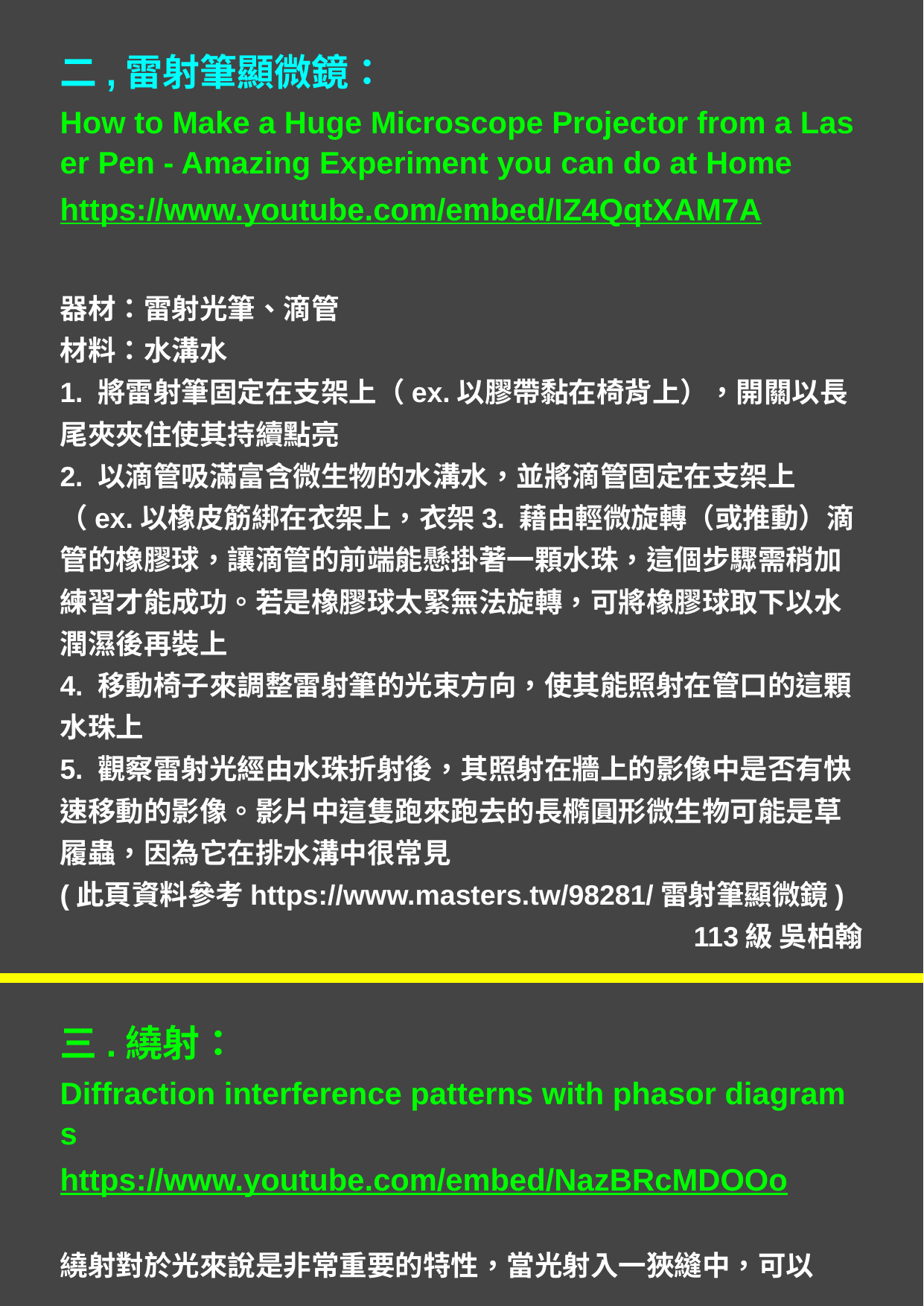

二,雷射筆顯微鏡：
How to Make a Huge Microscope Projector from a Laser Pen - Amazing Experiment you can do at Home
https://www.youtube.com/embed/IZ4QqtXAM7A

器材：雷射光筆、滴管
材料：水溝水
1. 將雷射筆固定在支架上（ex.以膠帶黏在椅背上），開關以長尾夾夾住使其持續點亮 
2. 以滴管吸滿富含微生物的水溝水，並將滴管固定在支架上（ex.以橡皮筋綁在衣架上，衣架3. 藉由輕微旋轉（或推動）滴管的橡膠球，讓滴管的前端能懸掛著一顆水珠，這個步驟需稍加練習才能成功。若是橡膠球太緊無法旋轉，可將橡膠球取下以水潤濕後再裝上 
4. 移動椅子來調整雷射筆的光束方向，使其能照射在管口的這顆水珠上 
5. 觀察雷射光經由水珠折射後，其照射在牆上的影像中是否有快速移動的影像。影片中這隻跑來跑去的長橢圓形微生物可能是草履蟲，因為它在排水溝中很常見
(此頁資料參考https://www.masters.tw/98281/雷射筆顯微鏡)
113級 吳柏翰

三.繞射：
Diffraction interference patterns with phasor diagrams
https://www.youtube.com/embed/NazBRcMDOOo

繞射對於光來說是非常重要的特性，當光射入一狹縫中，可以